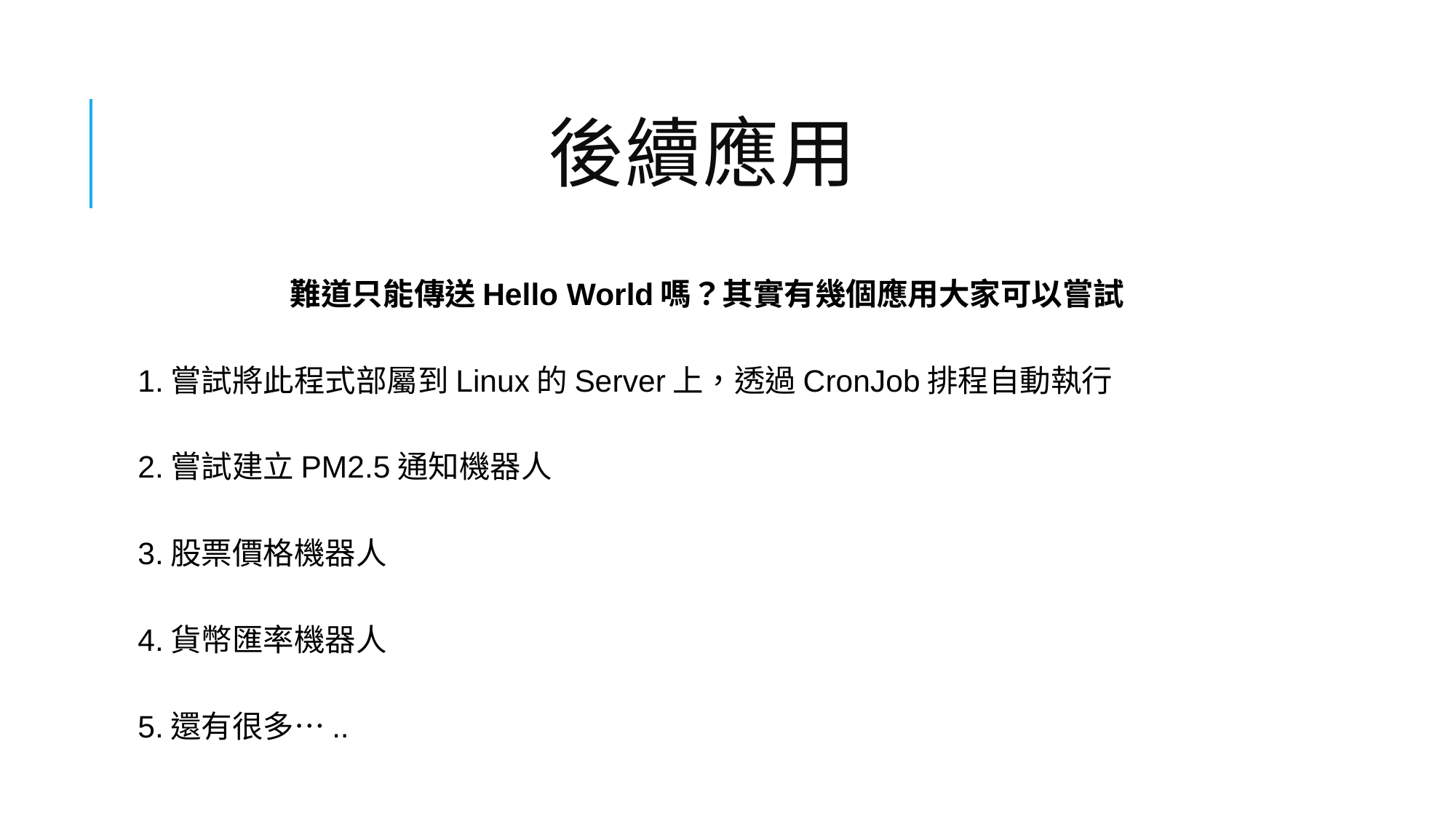

# 後續應用
難道只能傳送Hello World嗎？其實有幾個應用大家可以嘗試
1.嘗試將此程式部屬到Linux的Server上，透過CronJob排程自動執行
2.嘗試建立PM2.5通知機器人
3.股票價格機器人
4.貨幣匯率機器人
5.還有很多…..